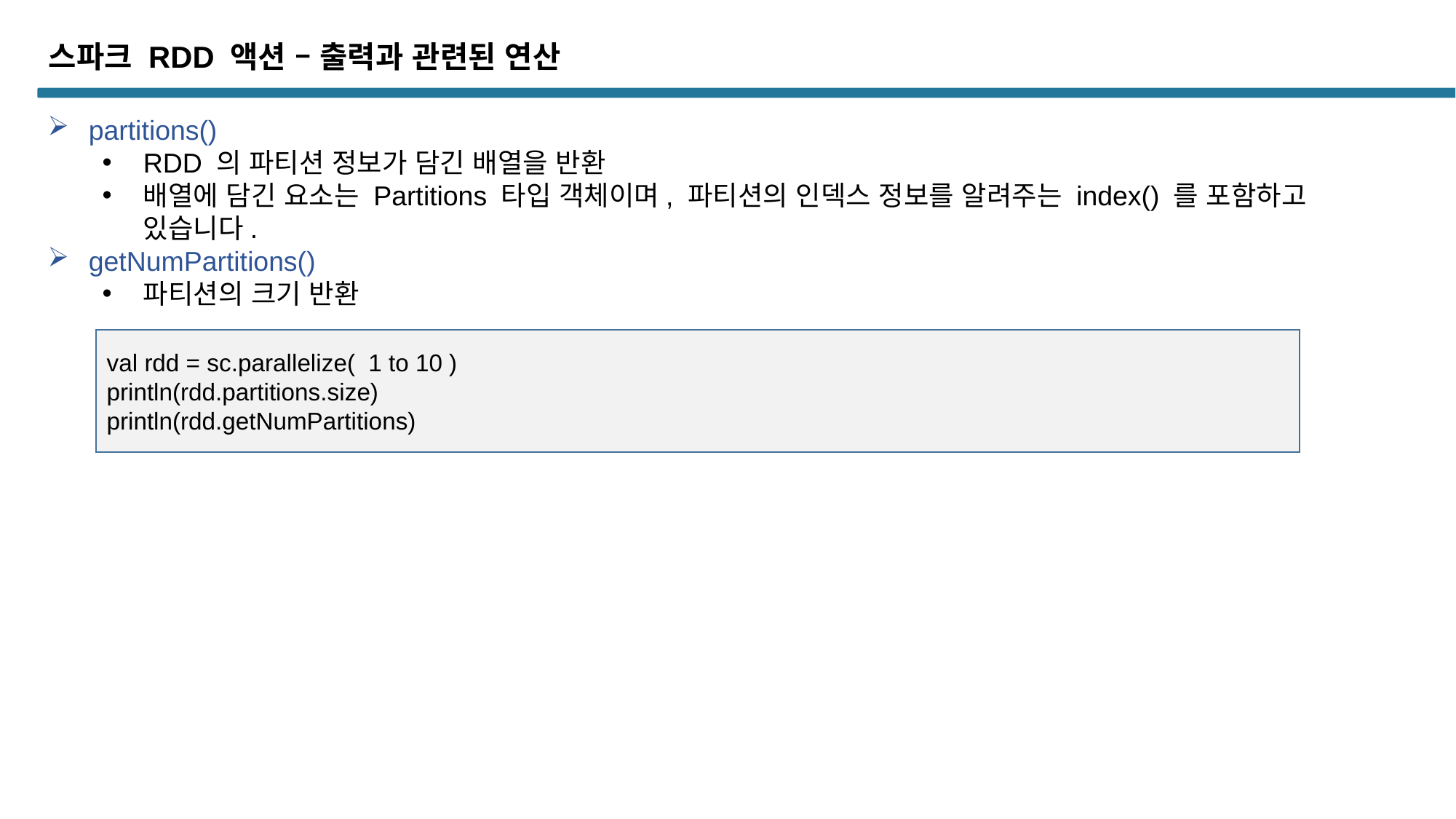

스파크 RDD 액션 – 출력과 관련된 연산
partitions()
RDD 의 파티션 정보가 담긴 배열을 반환
배열에 담긴 요소는 Partitions 타입 객체이며, 파티션의 인덱스 정보를 알려주는 index() 를 포함하고 있습니다.
getNumPartitions()
파티션의 크기 반환

val rdd = sc.parallelize(  1 to 10 )
println(rdd.partitions.size)
println(rdd.getNumPartitions)